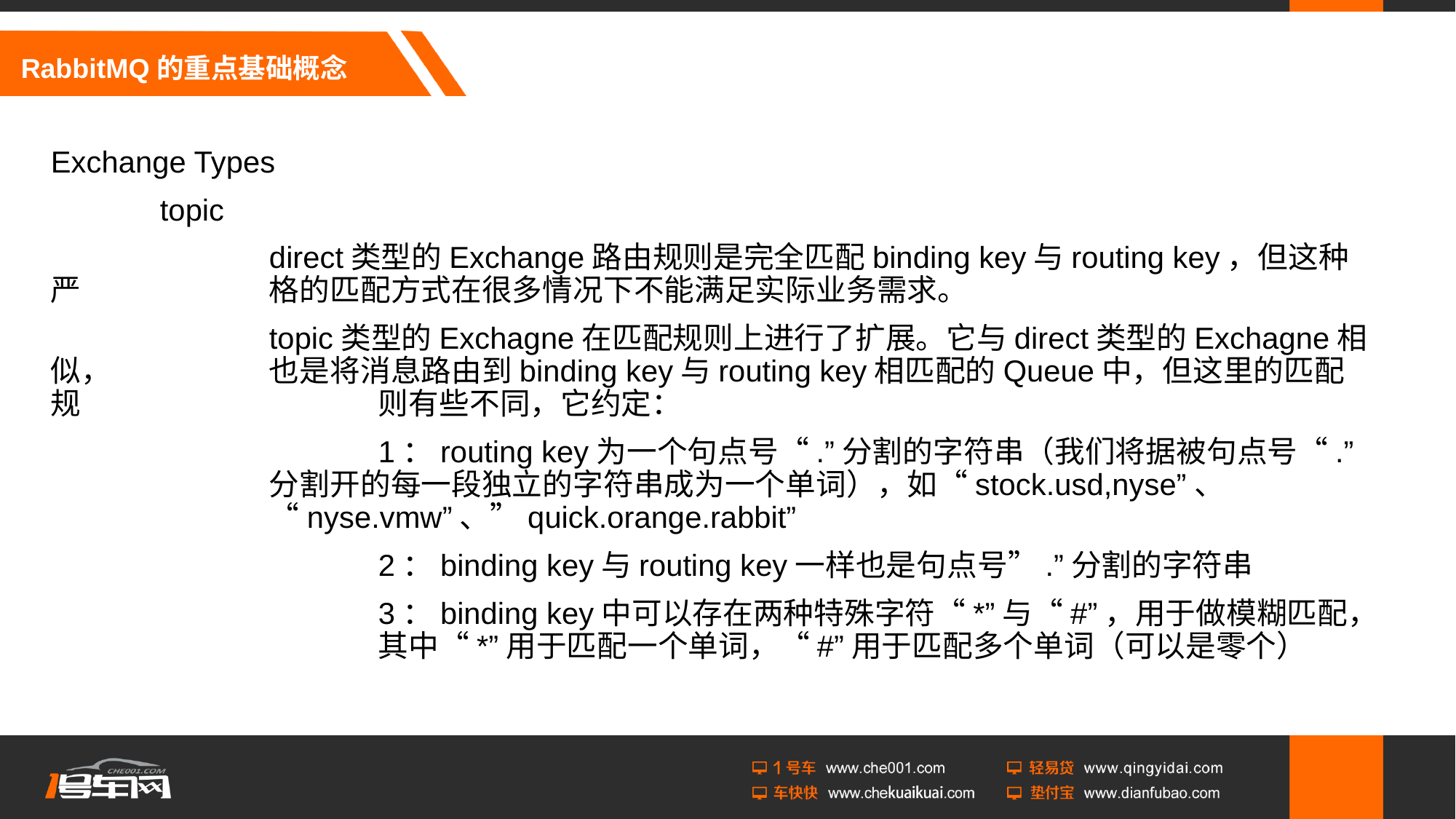

# RabbitMQ的重点基础概念
Exchange Types
	topic
		direct类型的Exchange路由规则是完全匹配binding key与routing key，但这种严		格的匹配方式在很多情况下不能满足实际业务需求。
		topic类型的Exchagne在匹配规则上进行了扩展。它与direct类型的Exchagne相似，		也是将消息路由到binding key与routing key相匹配的Queue中，但这里的匹配规			则有些不同，它约定：
			1：routing key为一个句点号“.”分割的字符串（我们将据被句点号“.”			分割开的每一段独立的字符串成为一个单词），如“stock.usd,nyse”、				“nyse.vmw”、”quick.orange.rabbit”
			2：binding key与routing key一样也是句点号”.”分割的字符串
			3：binding key中可以存在两种特殊字符“*”与“#”，用于做模糊匹配，			其中“*”用于匹配一个单词，“#”用于匹配多个单词（可以是零个）